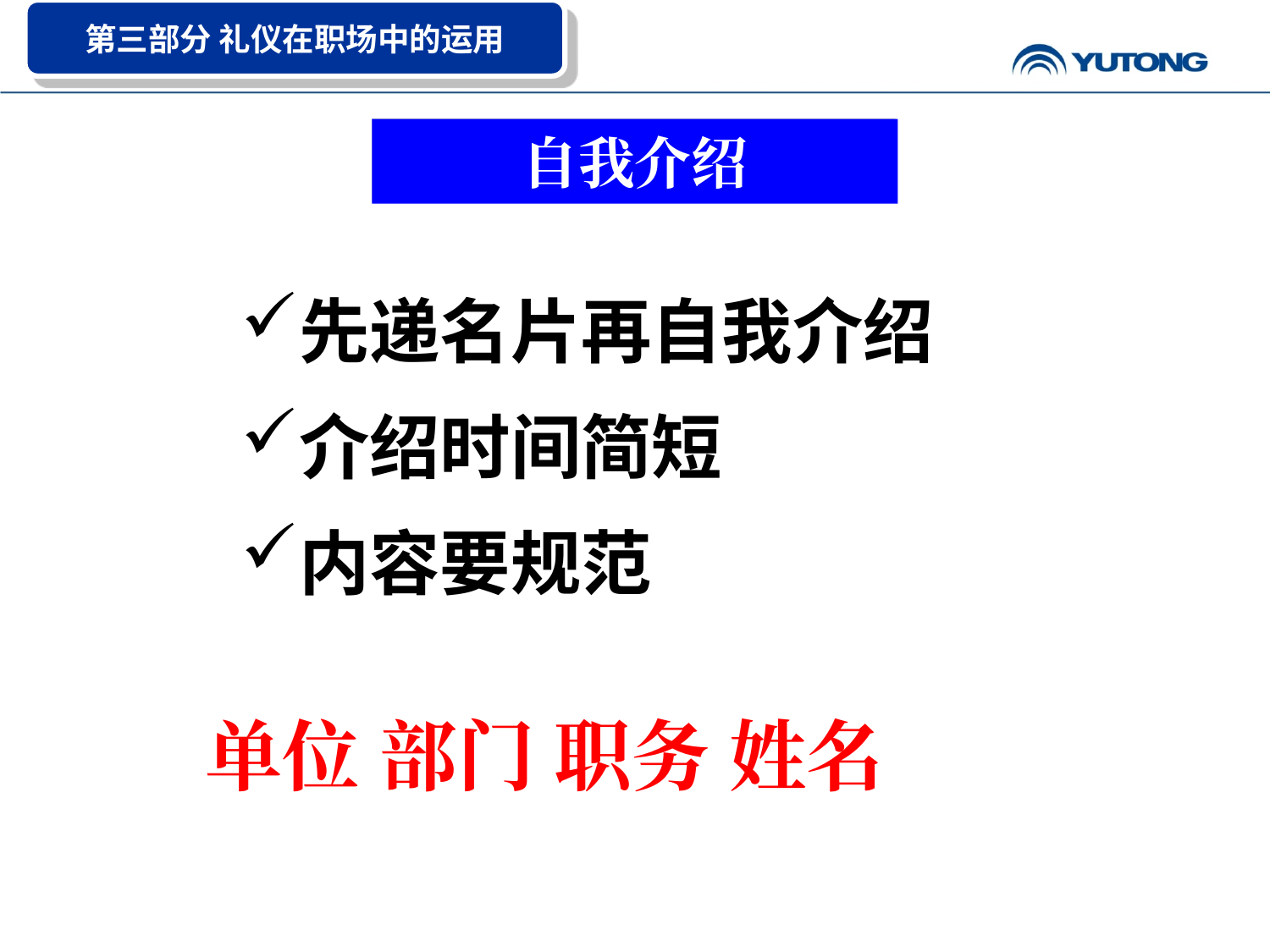

第三部分 礼仪在职场中的运用
自我介绍
先递名片再自我介绍
介绍时间简短
内容要规范
单位 部门 职务 姓名